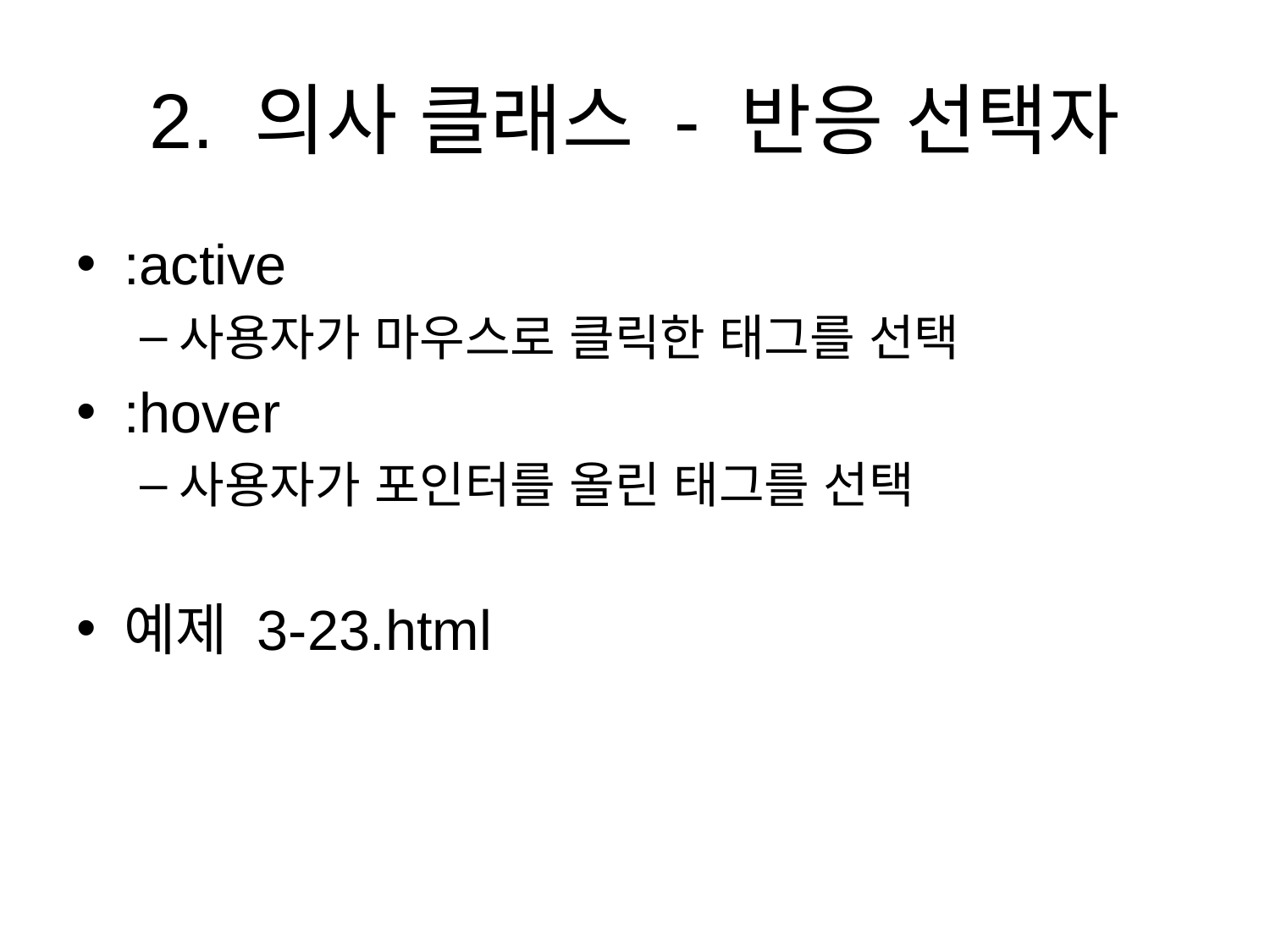

# 2. 의사 클래스 - 반응 선택자
:active
사용자가 마우스로 클릭한 태그를 선택
:hover
사용자가 포인터를 올린 태그를 선택

예제 3-23.html